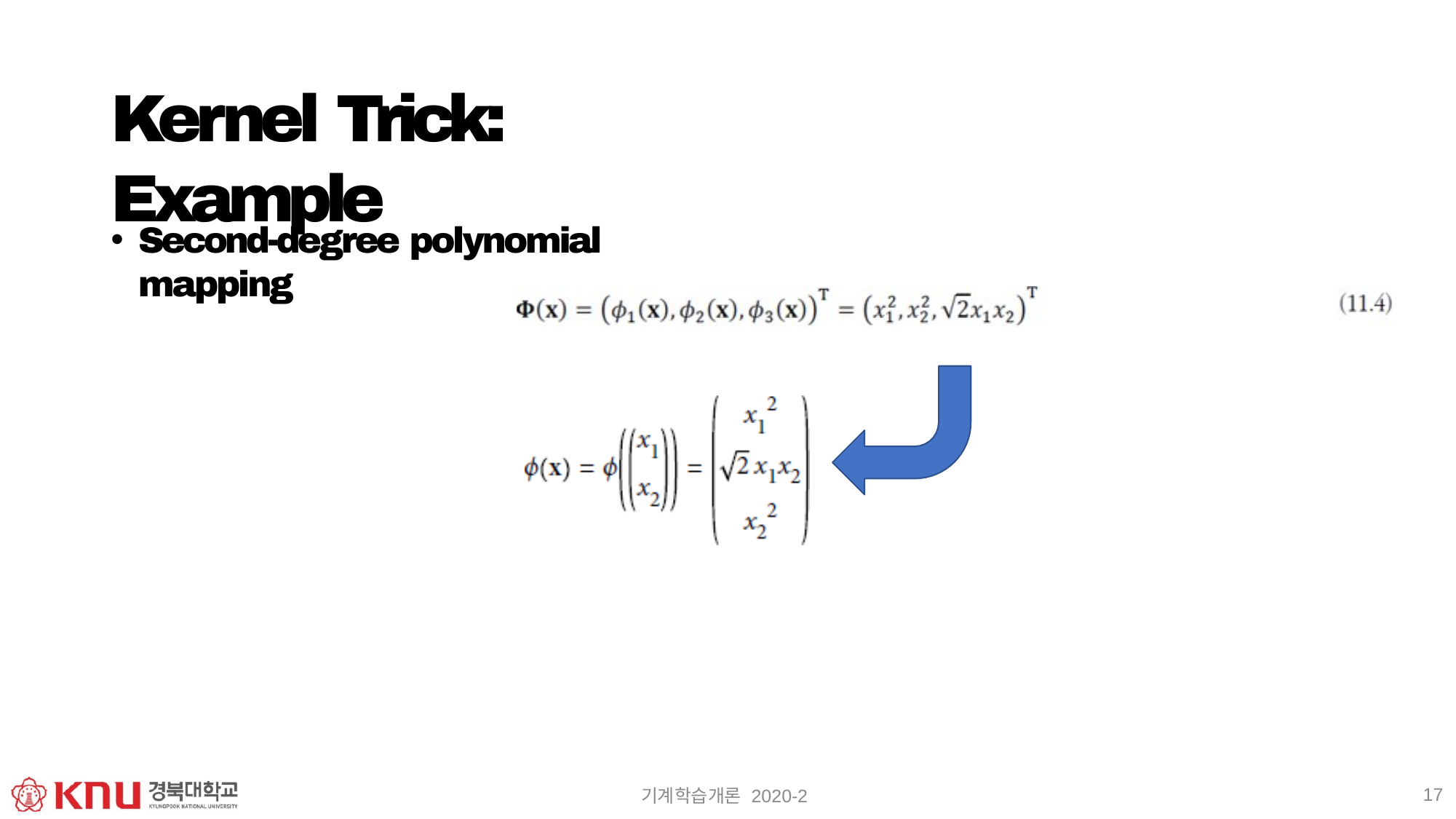

# Kernel Trick: Example
Second-degree polynomial mapping

17
기계학습개론 2020-2